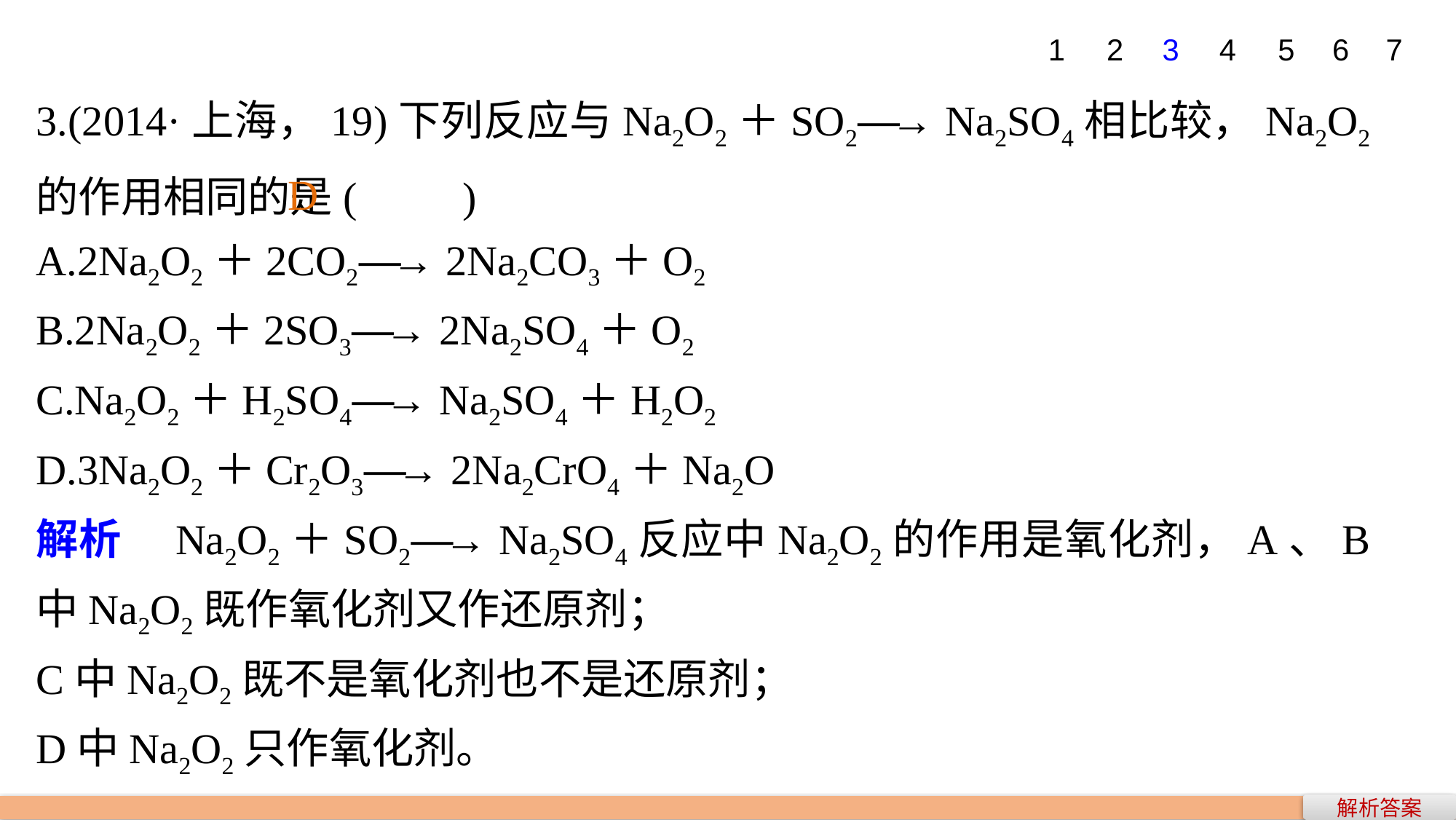

1
2
3
4
5
6
7
3.(2014·上海，19)下列反应与Na2O2＋SO2―→ Na2SO4相比较，Na2O2的作用相同的是(　　)
A.2Na2O2＋2CO2―→ 2Na2CO3＋O2
B.2Na2O2＋2SO3―→ 2Na2SO4＋O2
C.Na2O2＋H2SO4―→ Na2SO4＋H2O2
D.3Na2O2＋Cr2O3―→ 2Na2CrO4＋Na2O
解析　Na2O2＋SO2―→ Na2SO4反应中Na2O2的作用是氧化剂，A、B中Na2O2既作氧化剂又作还原剂；
C中Na2O2既不是氧化剂也不是还原剂；
D中Na2O2只作氧化剂。
D
解析答案